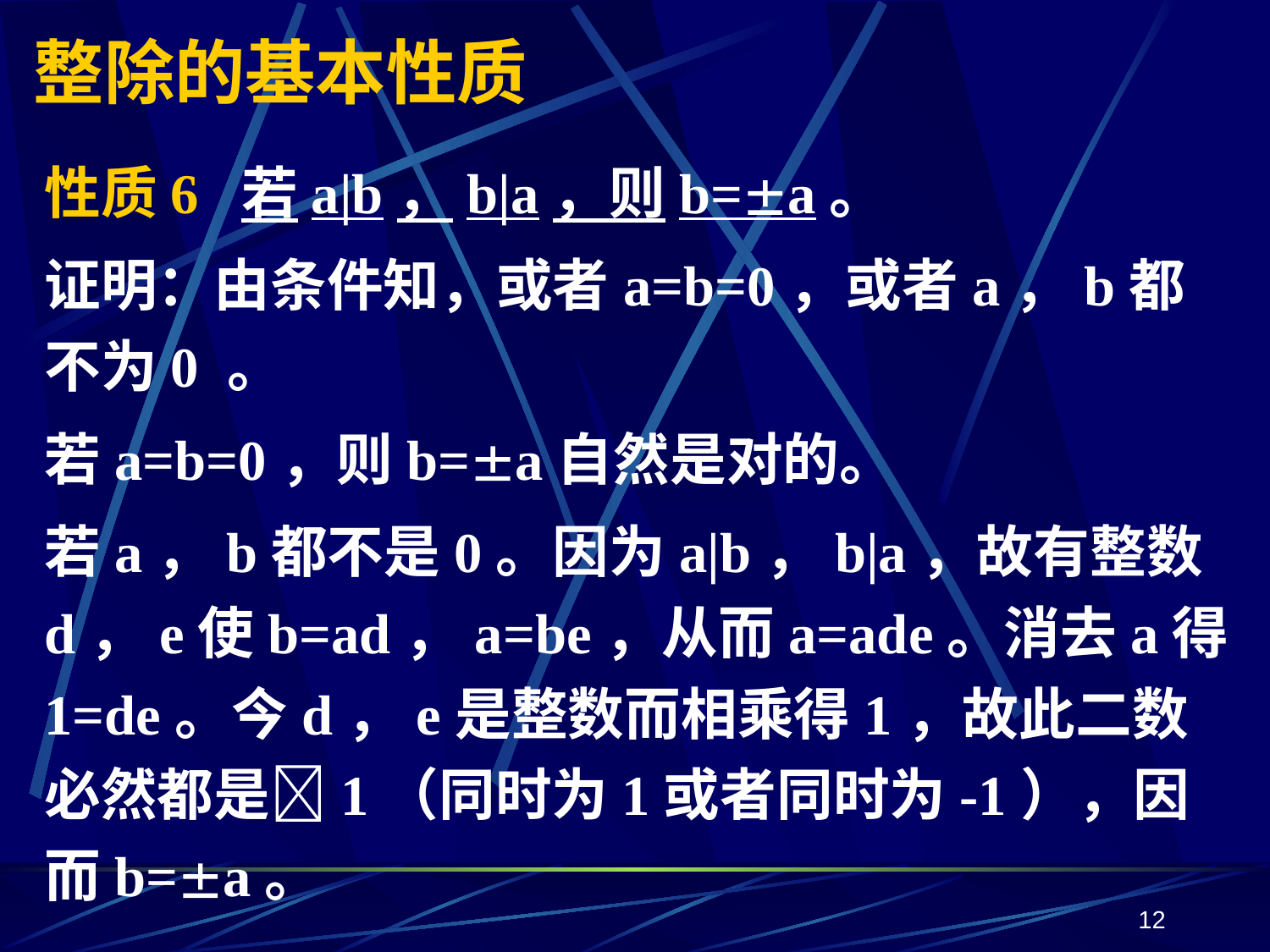

# 整除的基本性质
性质6  若a|b，b|a，则b=±a。
证明：由条件知，或者a=b=0，或者a，b都不为0 。
若a=b=0，则b=±a自然是对的。
若a，b都不是0。因为a|b，b|a，故有整数d，e使b=ad，a=be，从而a=ade。消去a得1=de。今d，e是整数而相乘得1，故此二数必然都是±1（同时为1或者同时为-1），因而b=±a。
12